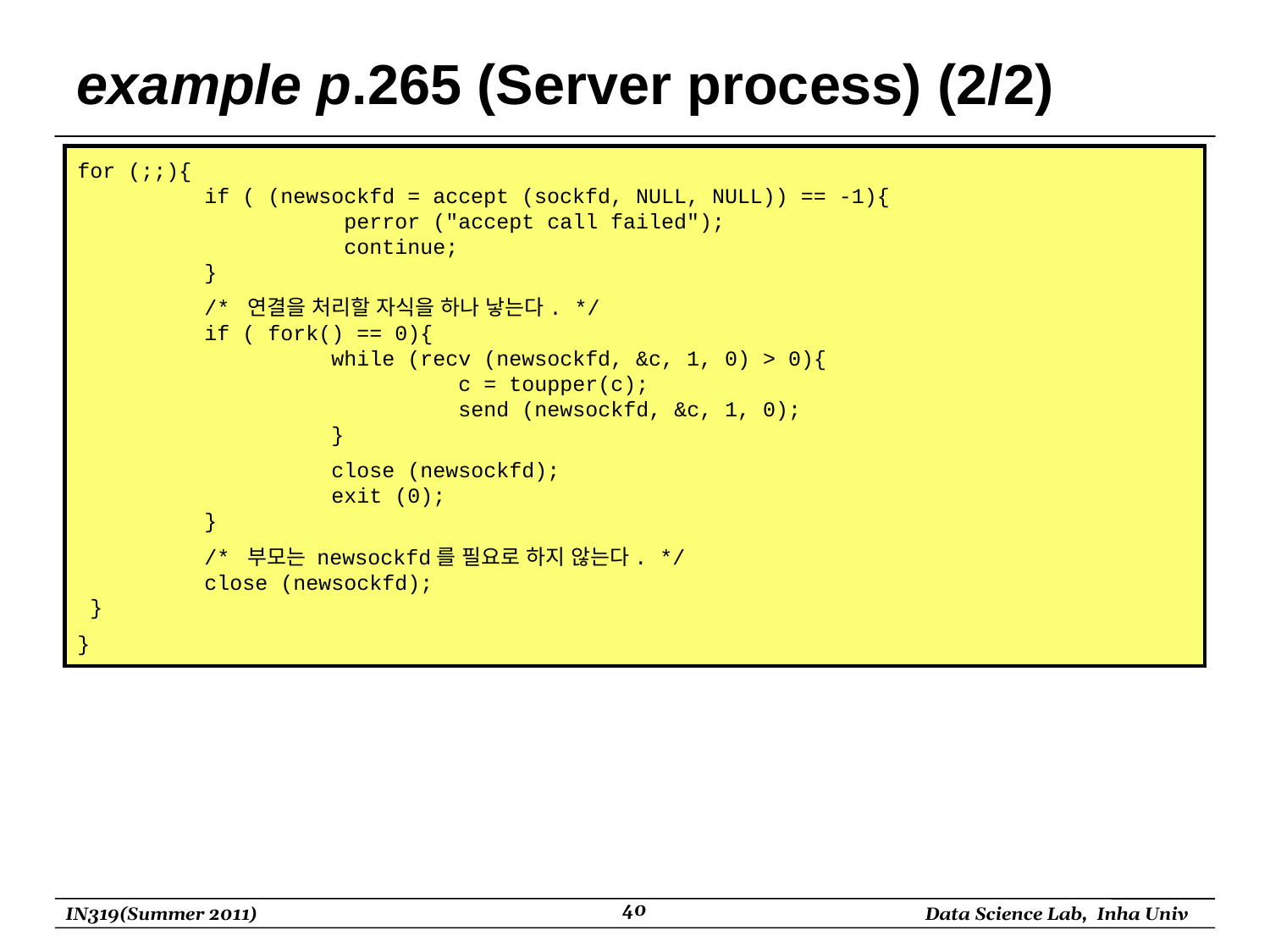

# example p.265 (Server process) (2/2)

for (;;){
	if ( (newsockfd = accept (sockfd, NULL, NULL)) == -1){
		 perror ("accept call failed");
		 continue;
 	}
 	/* 연결을 처리할 자식을 하나 낳는다. */
	if ( fork() == 0){
		while (recv (newsockfd, &c, 1, 0) > 0){
			c = toupper(c);
			send (newsockfd, &c, 1, 0);
	    	}
		close (newsockfd);
		exit (0);
	}
	/* 부모는 newsockfd를 필요로 하지 않는다. */
	close (newsockfd);
 }
}
40